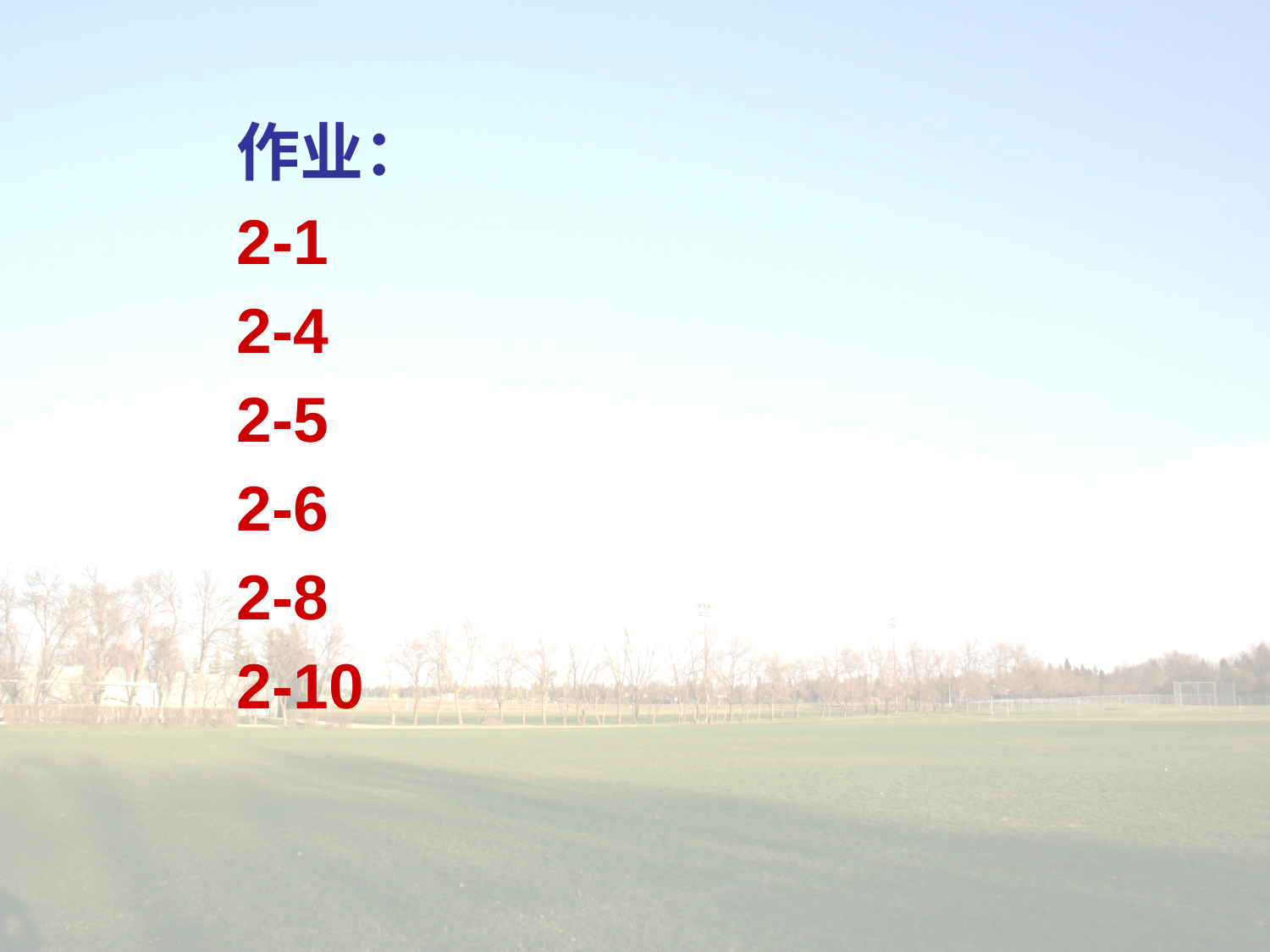

作业：
2-1
2-4
2-5
2-6
2-8
2-10